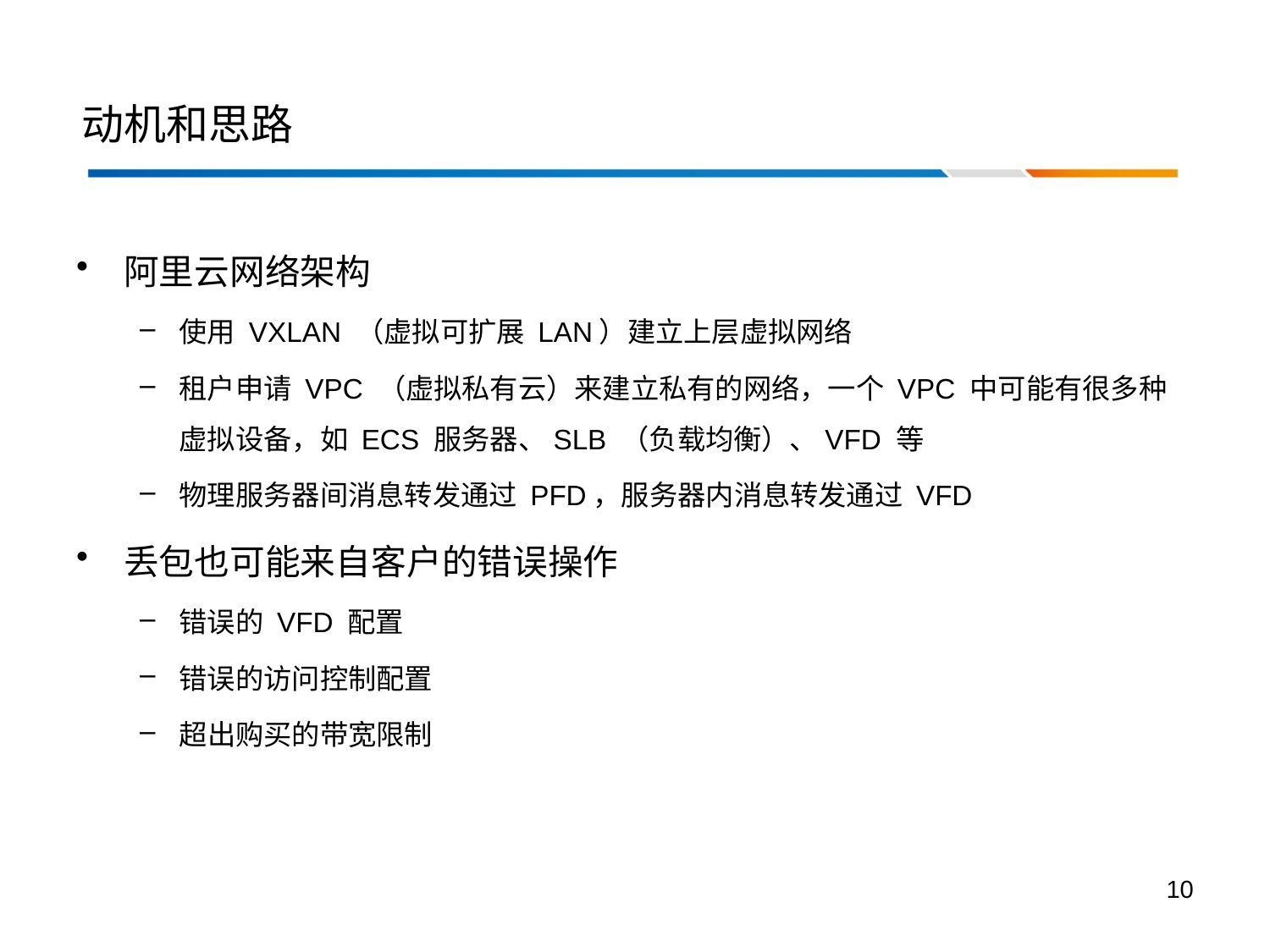

# 动机和思路
阿里云网络架构
使用 VXLAN （虚拟可扩展 LAN）建立上层虚拟网络
租户申请 VPC （虚拟私有云）来建立私有的网络，一个 VPC 中可能有很多种虚拟设备，如 ECS 服务器、SLB （负载均衡）、VFD 等
物理服务器间消息转发通过 PFD，服务器内消息转发通过 VFD
丢包也可能来自客户的错误操作
错误的 VFD 配置
错误的访问控制配置
超出购买的带宽限制
10